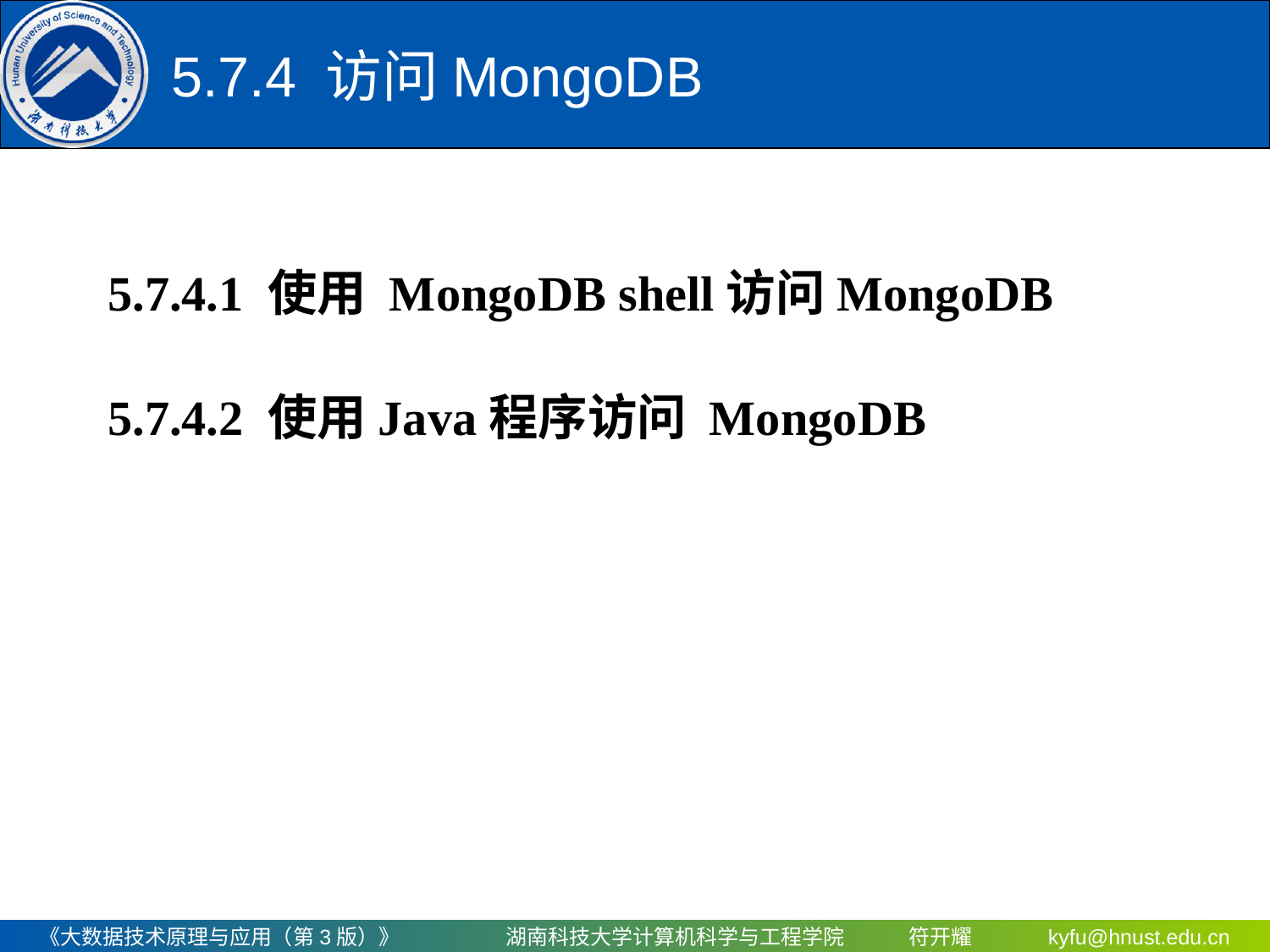

5.7.4 访问MongoDB
5.7.4.1 使用 MongoDB shell访问MongoDB
5.7.4.2 使用Java程序访问 MongoDB